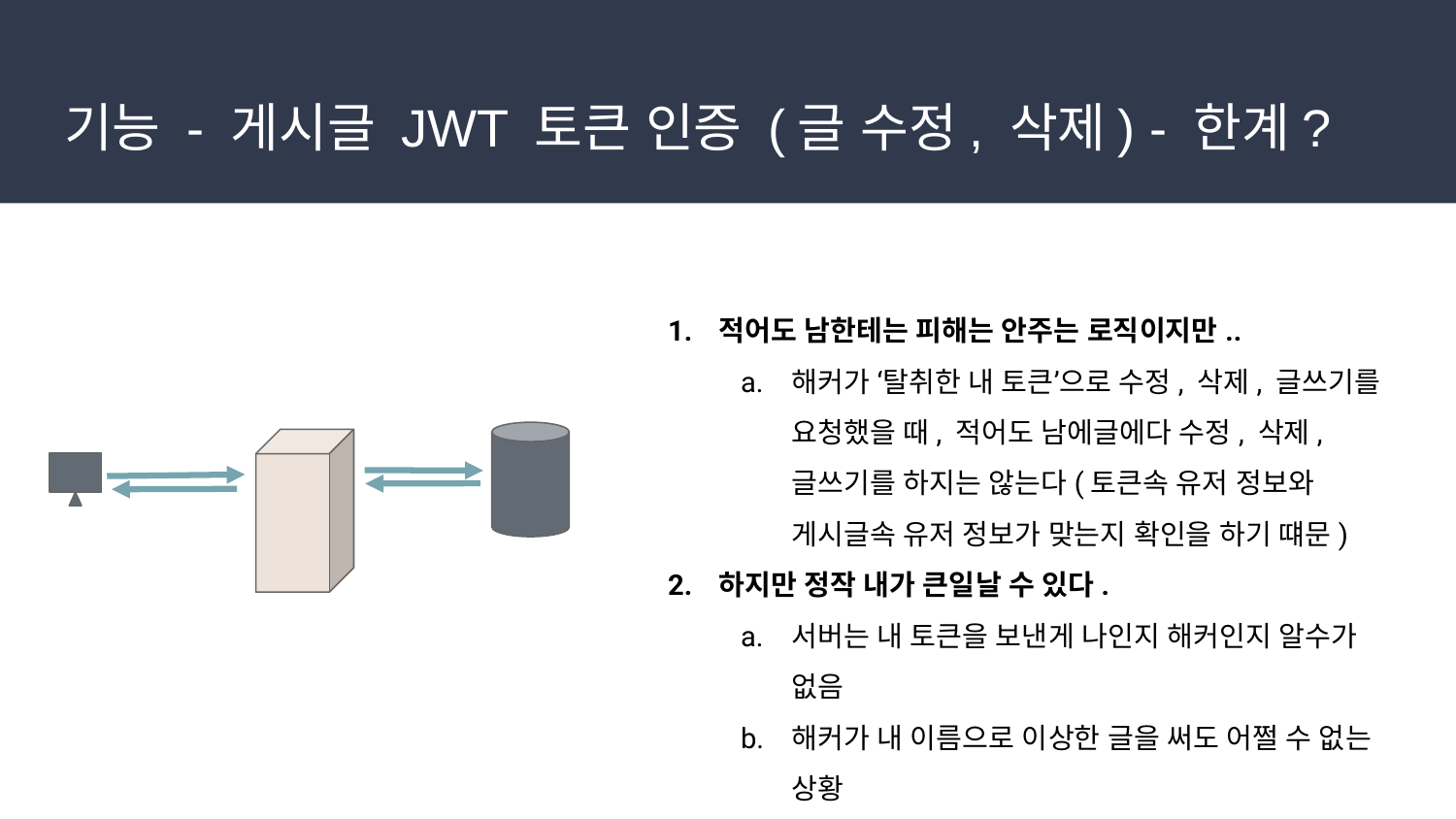

# 기능 - 게시글 JWT 토큰 인증 (글 수정, 삭제) - 한계?

적어도 남한테는 피해는 안주는 로직이지만..
해커가 ‘탈취한 내 토큰’으로 수정, 삭제, 글쓰기를 요청했을 때, 적어도 남에글에다 수정, 삭제, 글쓰기를 하지는 않는다(토큰속 유저 정보와 게시글속 유저 정보가 맞는지 확인을 하기 떄문)
하지만 정작 내가 큰일날 수 있다.
서버는 내 토큰을 보낸게 나인지 해커인지 알수가 없음
해커가 내 이름으로 이상한 글을 써도 어쩔 수 없는 상황